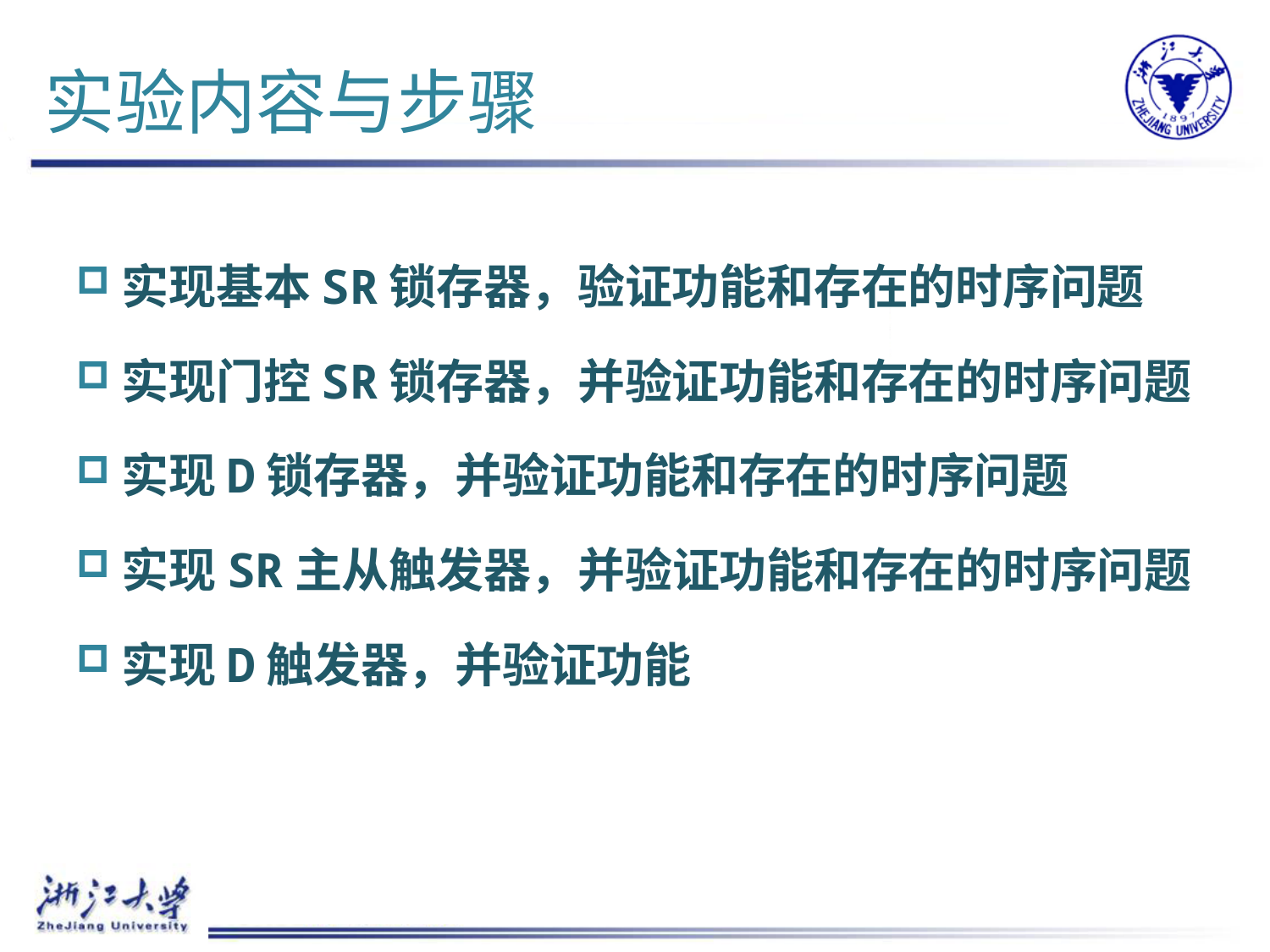

# 实验内容与步骤
实现基本SR锁存器，验证功能和存在的时序问题
实现门控SR锁存器，并验证功能和存在的时序问题
实现D锁存器，并验证功能和存在的时序问题
实现SR主从触发器，并验证功能和存在的时序问题
实现D触发器，并验证功能